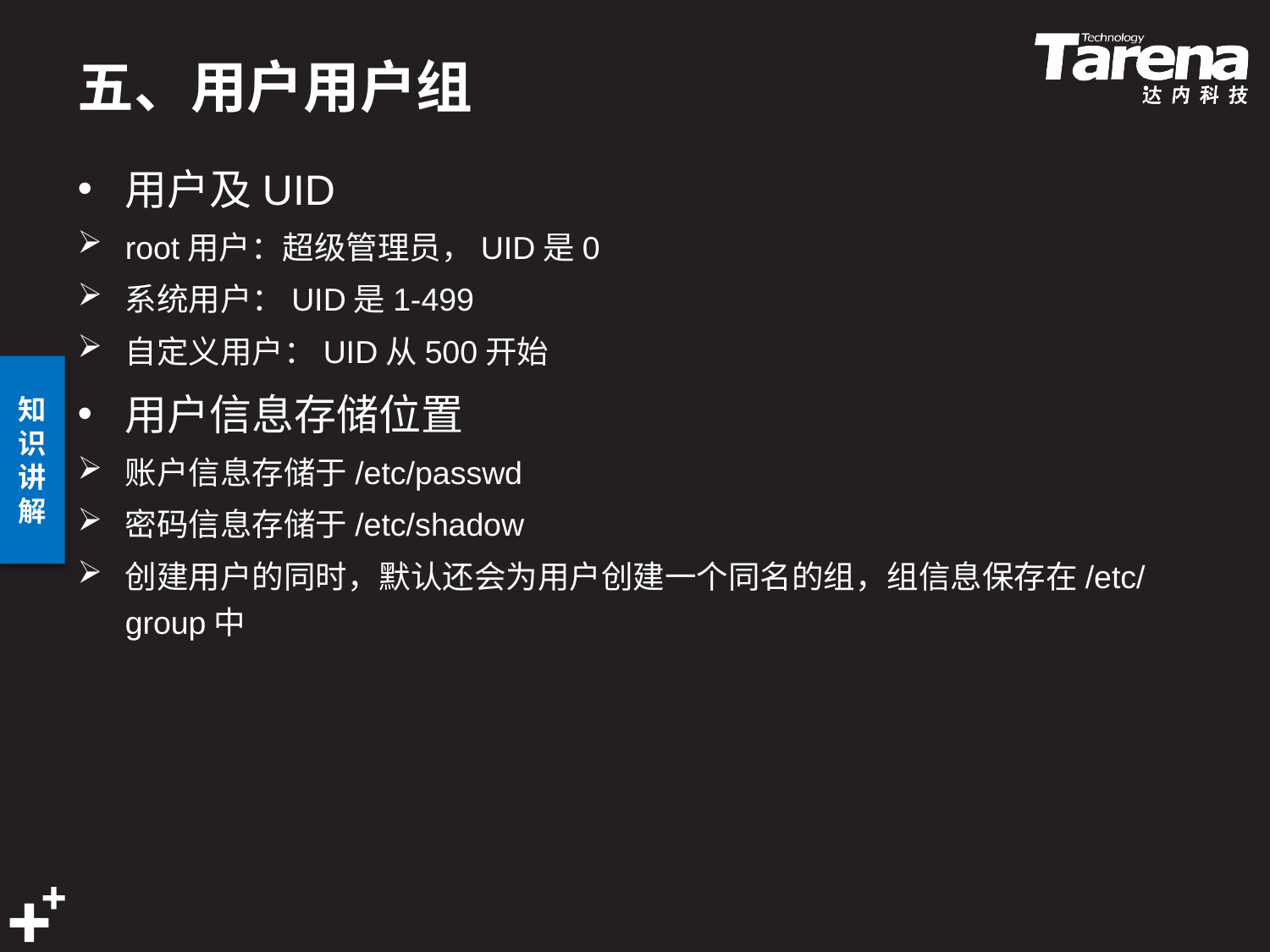

# 五、用户用户组
用户及UID
root用户：超级管理员，UID是0
系统用户：UID是1-499
自定义用户：UID从500开始
用户信息存储位置
账户信息存储于/etc/passwd
密码信息存储于/etc/shadow
创建用户的同时，默认还会为用户创建一个同名的组，组信息保存在/etc/group中